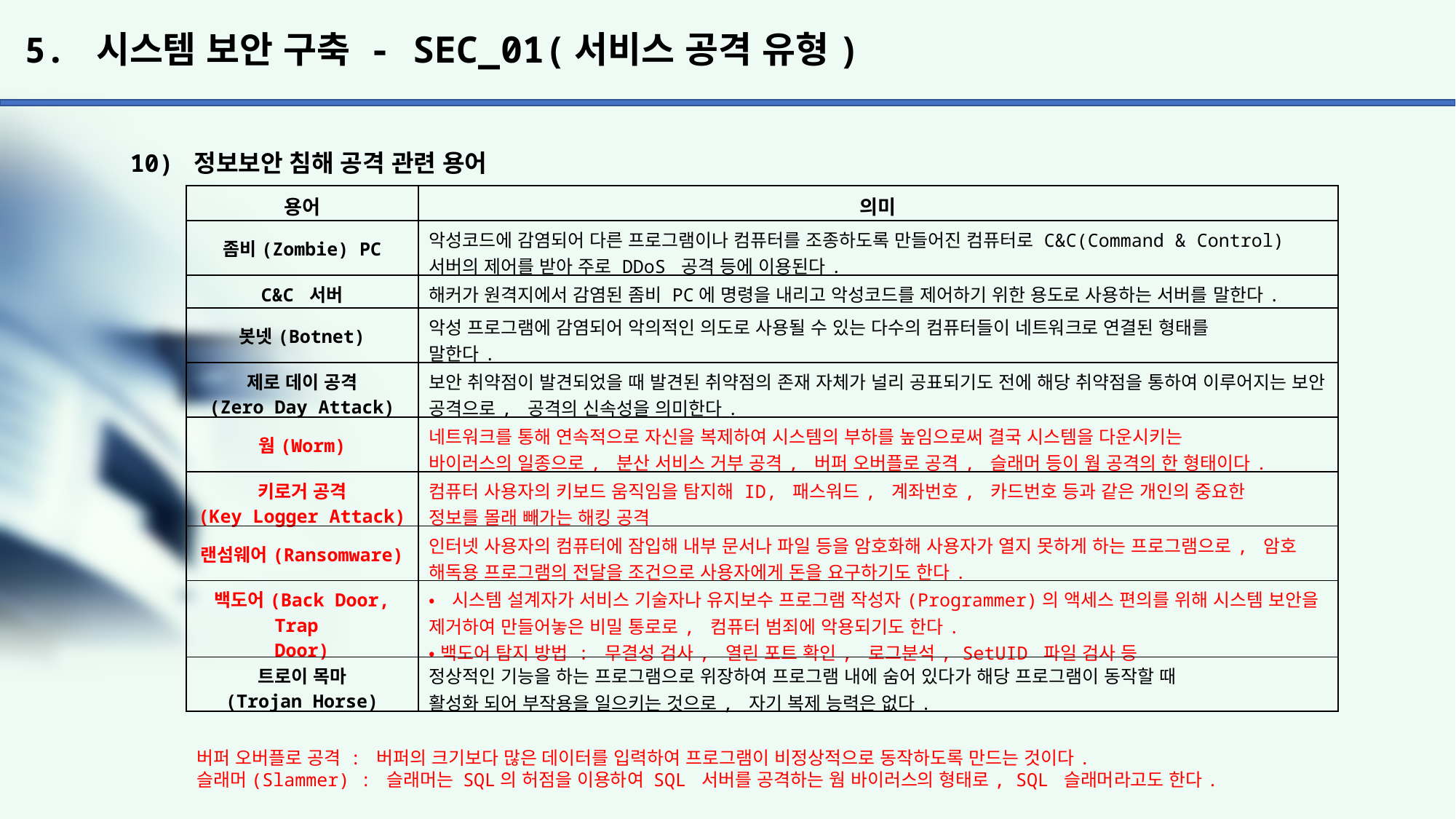

# 5. 시스템 보안 구축 - SEC_01(서비스 공격 유형)
10) 정보보안 침해 공격 관련 용어

| 용어 | 의미 |
| --- | --- |
| 좀비(Zombie) PC | 악성코드에 감염되어 다른 프로그램이나 컴퓨터를 조종하도록 만들어진 컴퓨터로 C&C(Command & Control) 서버의 제어를 받아 주로 DDoS 공격 등에 이용된다. |
| C&C 서버 | 해커가 원격지에서 감염된 좀비 PC에 명령을 내리고 악성코드를 제어하기 위한 용도로 사용하는 서버를 말한다. |
| 봇넷(Botnet) | 악성 프로그램에 감염되어 악의적인 의도로 사용될 수 있는 다수의 컴퓨터들이 네트워크로 연결된 형태를 말한다. |
| 제로 데이 공격 (Zero Day Attack) | 보안 취약점이 발견되었을 때 발견된 취약점의 존재 자체가 널리 공표되기도 전에 해당 취약점을 통하여 이루어지는 보안 공격으로, 공격의 신속성을 의미한다. |
| 웜(Worm) | 네트워크를 통해 연속적으로 자신을 복제하여 시스템의 부하를 높임으로써 결국 시스템을 다운시키는 바이러스의 일종으로, 분산 서비스 거부 공격, 버퍼 오버플로 공격, 슬래머 등이 웜 공격의 한 형태이다. |
| 키로거 공격 (Key Logger Attack) | 컴퓨터 사용자의 키보드 움직임을 탐지해 ID, 패스워드, 계좌번호, 카드번호 등과 같은 개인의 중요한 정보를 몰래 빼가는 해킹 공격 |
| 랜섬웨어(Ransomware) | 인터넷 사용자의 컴퓨터에 잠입해 내부 문서나 파일 등을 암호화해 사용자가 열지 못하게 하는 프로그램으로, 암호 해독용 프로그램의 전달을 조건으로 사용자에게 돈을 요구하기도 한다. |
| 백도어(Back Door, Trap Door) | •시스템 설계자가 서비스 기술자나 유지보수 프로그램 작성자(Programmer)의 액세스 편의를 위해 시스템 보안을 제거하여 만들어놓은 비밀 통로로, 컴퓨터 범죄에 악용되기도 한다. •백도어 탐지 방법 : 무결성 검사, 열린 포트 확인, 로그분석, SetUID 파일 검사 등 |
| 트로이 목마 (Trojan Horse) | 정상적인 기능을 하는 프로그램으로 위장하여 프로그램 내에 숨어 있다가 해당 프로그램이 동작할 때 활성화 되어 부작용을 일으키는 것으로, 자기 복제 능력은 없다. |
버퍼 오버플로 공격 : 버퍼의 크기보다 많은 데이터를 입력하여 프로그램이 비정상적으로 동작하도록 만드는 것이다.
슬래머(Slammer) : 슬래머는 SQL의 허점을 이용하여 SQL 서버를 공격하는 웜 바이러스의 형태로, SQL 슬래머라고도 한다.